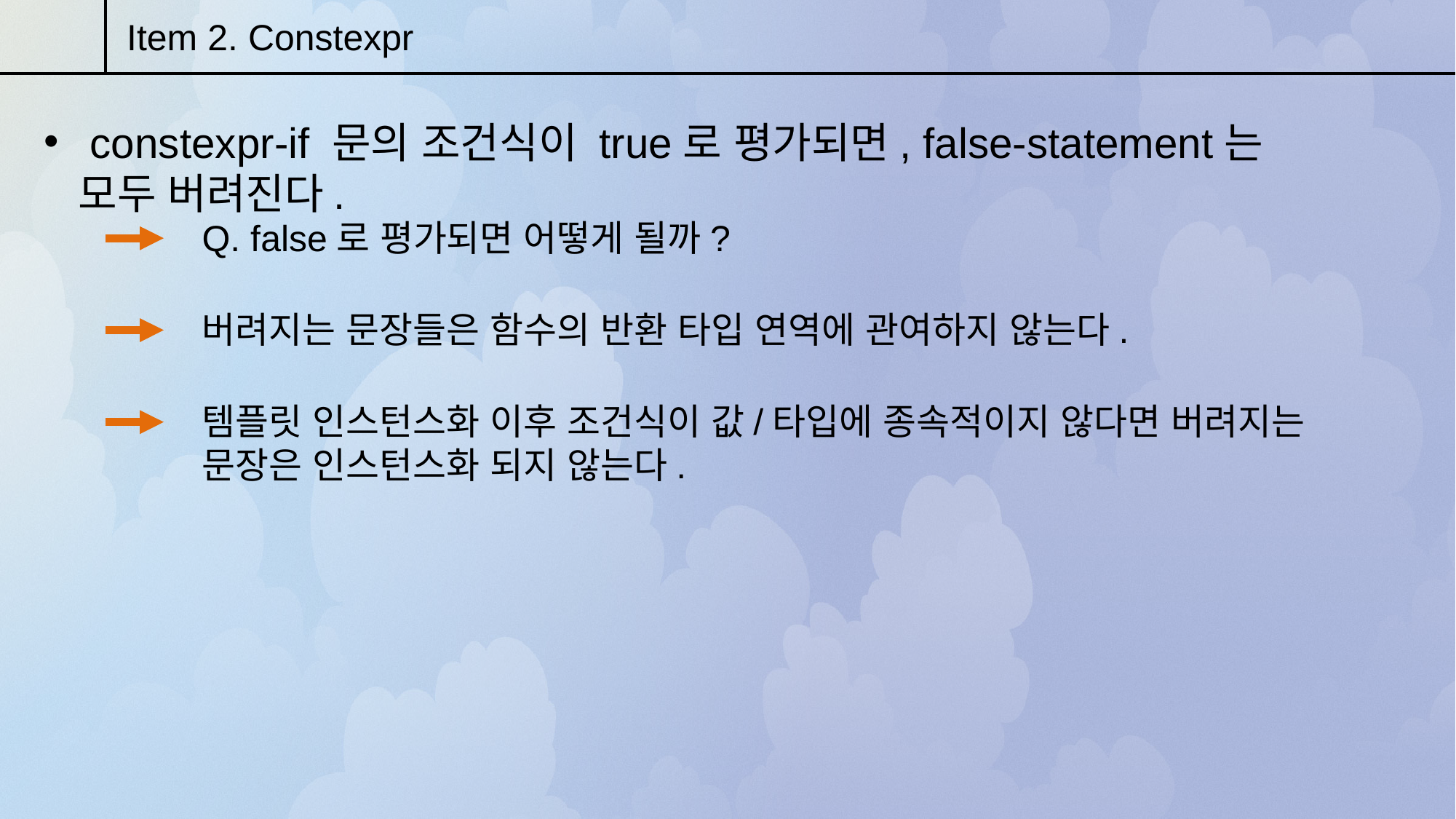

Item 2. Constexpr
 constexpr-if 문의 조건식이 true로 평가되면, false-statement는 모두 버려진다.
Q. false로 평가되면 어떻게 될까?
버려지는 문장들은 함수의 반환 타입 연역에 관여하지 않는다.
템플릿 인스턴스화 이후 조건식이 값/타입에 종속적이지 않다면 버려지는 문장은 인스턴스화 되지 않는다.